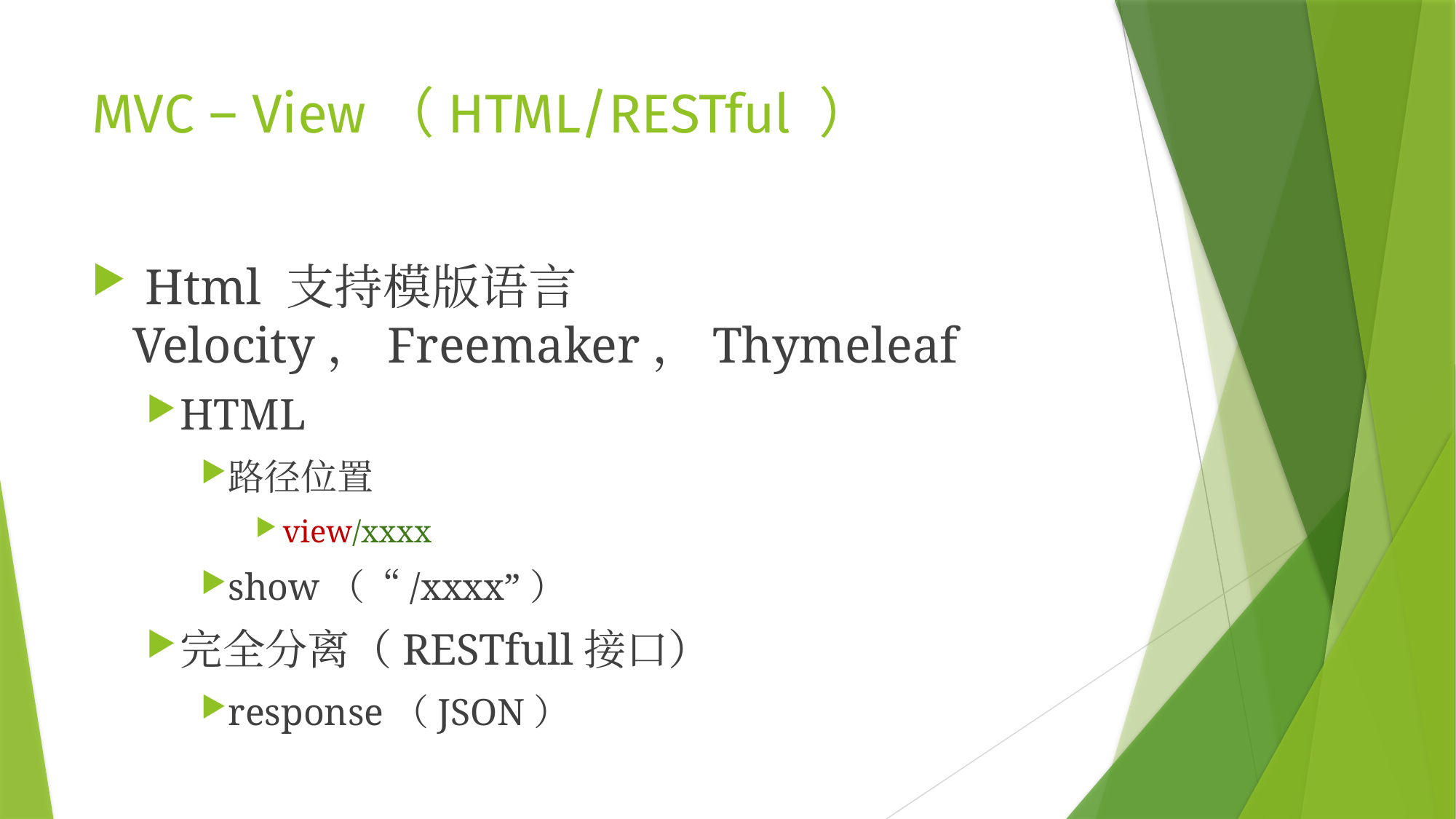

# MVC – View（HTML/RESTful ）
 Html 支持模版语言Velocity，Freemaker，Thymeleaf
HTML
路径位置
view/xxxx
show（“/xxxx”）
完全分离（RESTfull接口）
response（JSON）